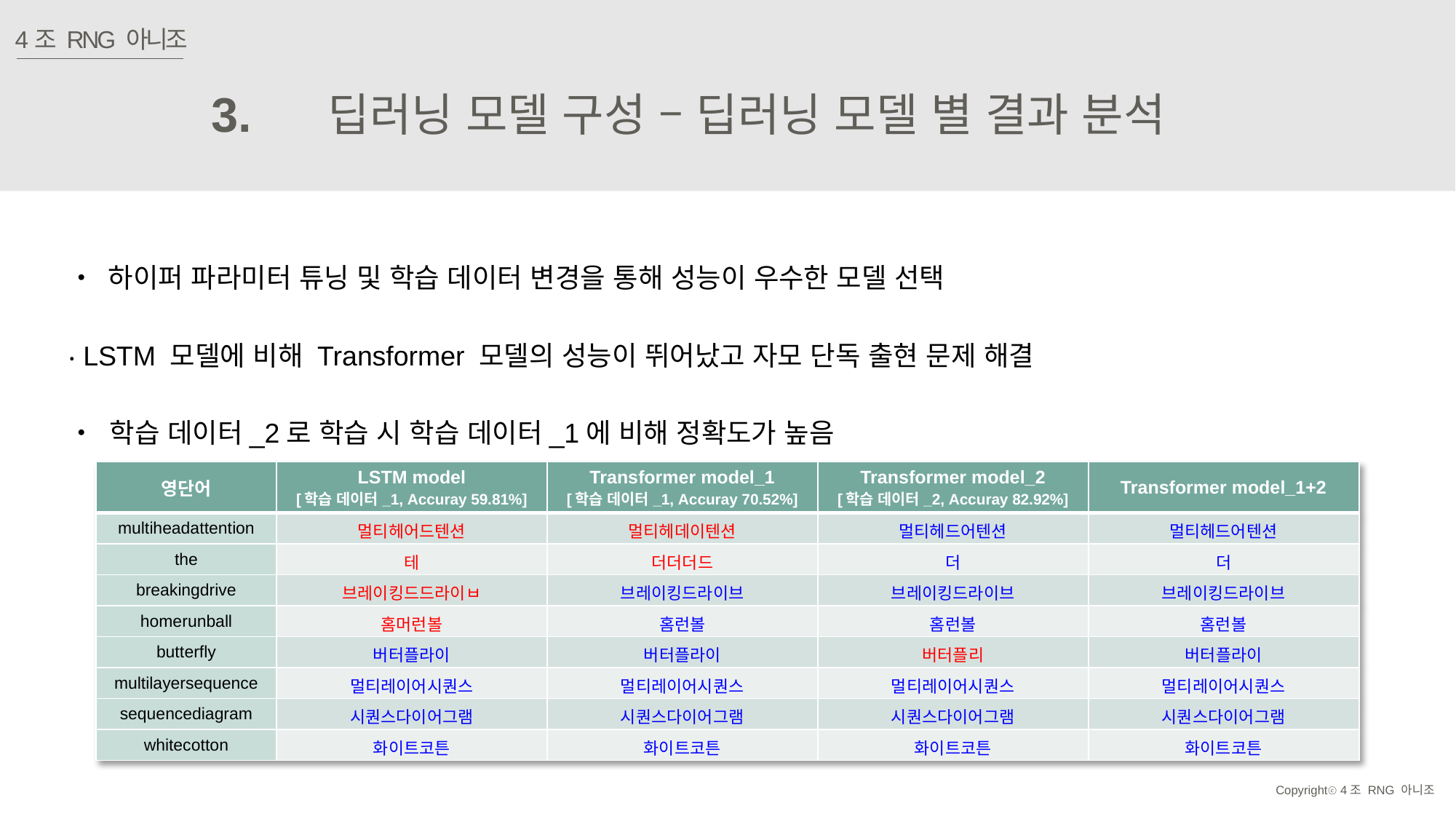

4조 RNG 아니조
3.
딥러닝 모델 구성 – 딥러닝 모델 별 결과 분석
‧ 하이퍼 파라미터 튜닝 및 학습 데이터 변경을 통해 성능이 우수한 모델 선택
‧ LSTM 모델에 비해 Transformer 모델의 성능이 뛰어났고 자모 단독 출현 문제 해결
‧ 학습 데이터_2로 학습 시 학습 데이터_1에 비해 정확도가 높음
| 영단어 | LSTM model [학습 데이터\_1, Accuray 59.81%] | Transformer model\_1 [학습 데이터\_1, Accuray 70.52%] | Transformer model\_2 [학습 데이터\_2, Accuray 82.92%] | Transformer model\_1+2 |
| --- | --- | --- | --- | --- |
| multiheadattention | 멀티헤어드텐션 | 멀티헤데이텐션 | 멀티헤드어텐션 | 멀티헤드어텐션 |
| the | 테 | 더더더드 | 더 | 더 |
| breakingdrive | 브레이킹드드라이ㅂ | 브레이킹드라이브 | 브레이킹드라이브 | 브레이킹드라이브 |
| homerunball | 홈머런볼 | 홈런볼 | 홈런볼 | 홈런볼 |
| butterfly | 버터플라이 | 버터플라이 | 버터플리 | 버터플라이 |
| multilayersequence | 멀티레이어시퀀스 | 멀티레이어시퀀스 | 멀티레이어시퀀스 | 멀티레이어시퀀스 |
| sequencediagram | 시퀀스다이어그램 | 시퀀스다이어그램 | 시퀀스다이어그램 | 시퀀스다이어그램 |
| whitecotton | 화이트코튼 | 화이트코튼 | 화이트코튼 | 화이트코튼 |